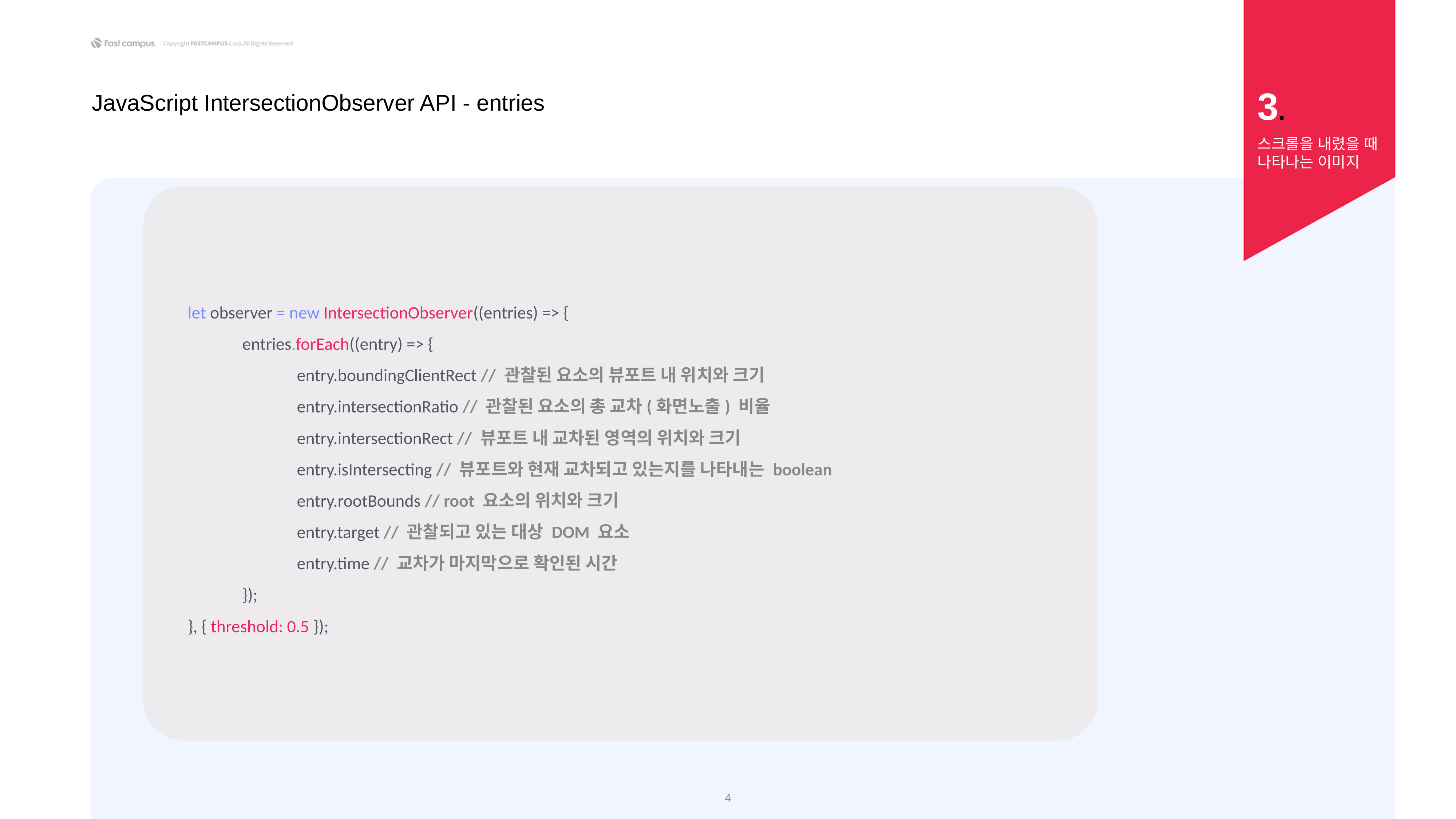

3.
JavaScript IntersectionObserver API - entries
스크롤을 내렸을 때 나타나는 이미지
let observer = new IntersectionObserver((entries) => {
	entries.forEach((entry) => {
		entry.boundingClientRect // 관찰된 요소의 뷰포트 내 위치와 크기
		entry.intersectionRatio // 관찰된 요소의 총 교차(화면노출) 비율
		entry.intersectionRect // 뷰포트 내 교차된 영역의 위치와 크기
		entry.isIntersecting // 뷰포트와 현재 교차되고 있는지를 나타내는 boolean
		entry.rootBounds // root 요소의 위치와 크기
		entry.target // 관찰되고 있는 대상 DOM 요소
		entry.time // 교차가 마지막으로 확인된 시간
	});
}, { threshold: 0.5 });
4